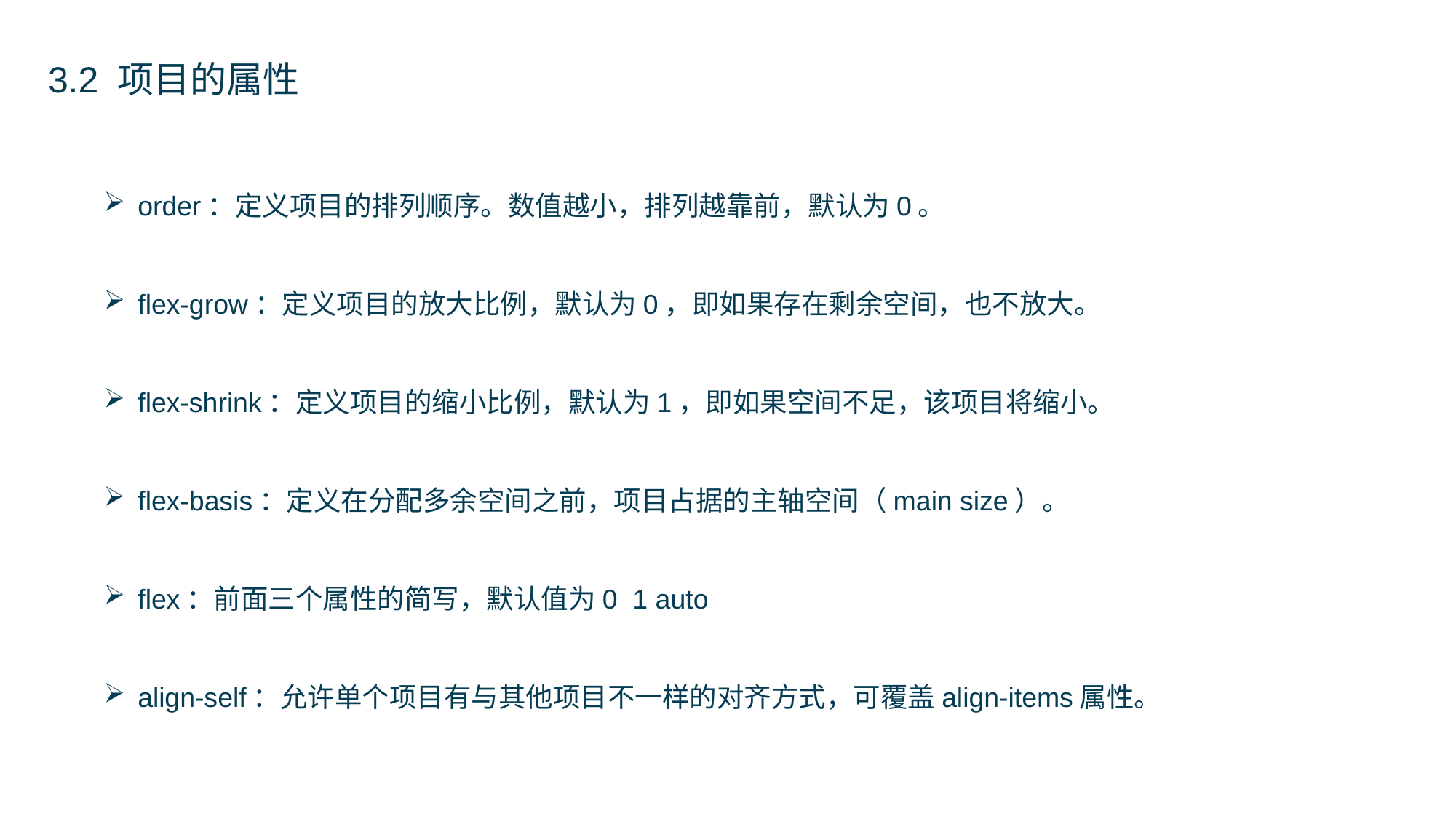

3.2 项目的属性

order：定义项目的排列顺序。数值越小，排列越靠前，默认为0。
flex-grow：定义项目的放大比例，默认为0，即如果存在剩余空间，也不放大。
flex-shrink：定义项目的缩小比例，默认为1，即如果空间不足，该项目将缩小。
flex-basis：定义在分配多余空间之前，项目占据的主轴空间（main size）。
flex：前面三个属性的简写，默认值为0  1 auto
align-self：允许单个项目有与其他项目不一样的对齐方式，可覆盖align-items属性。